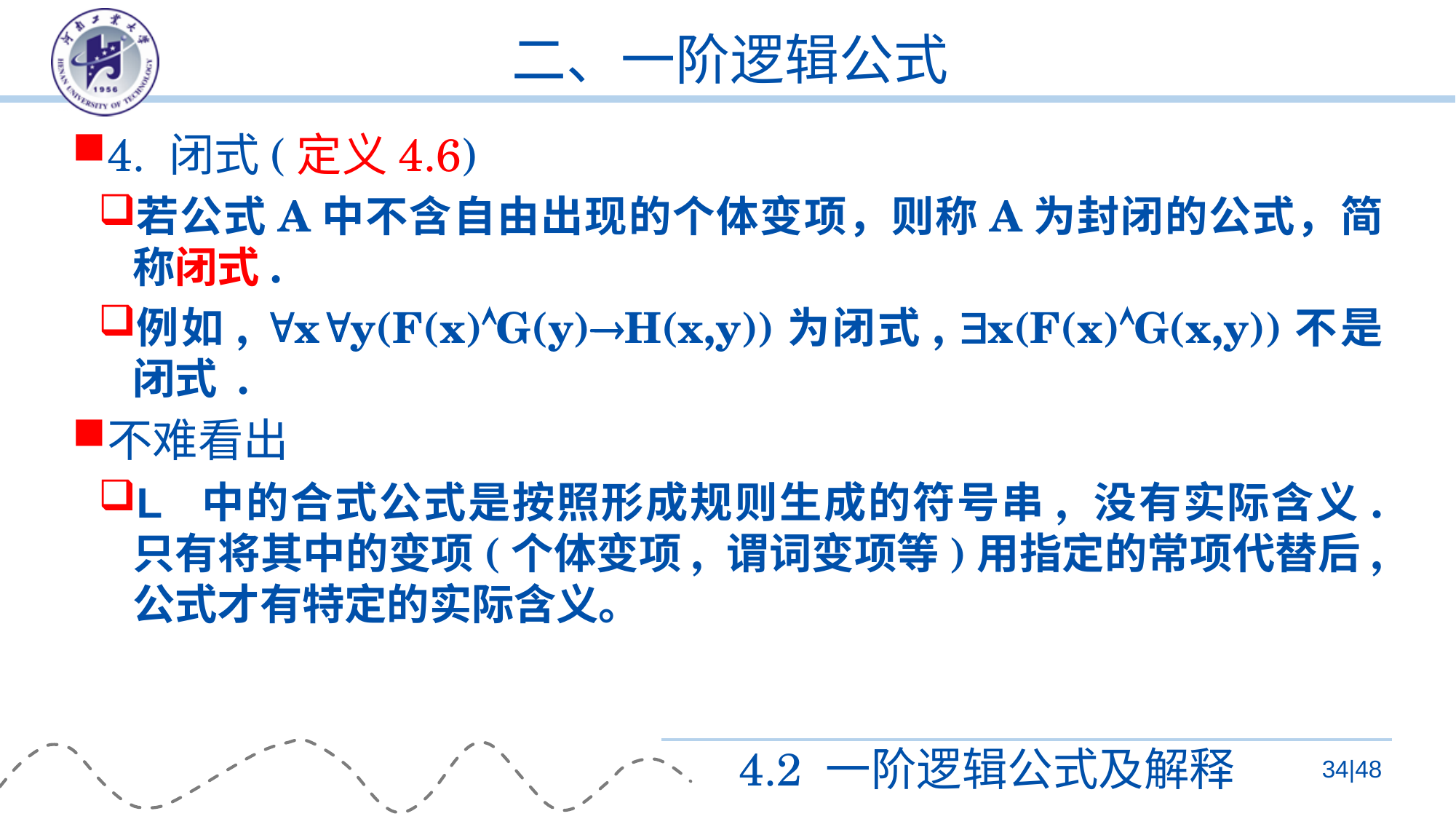

# 二、一阶逻辑公式
4. 闭式(定义4.6)
若公式A中不含自由出现的个体变项，则称A为封闭的公式，简称闭式.
例如, ∀x∀y(F(x)∧G(y)→H(x,y))为闭式, ∃x(F(x)∧G(x,y))不是闭式 .
不难看出
L  中的合式公式是按照形成规则生成的符号串, 没有实际含义. 只有将其中的变项(个体变项, 谓词变项等)用指定的常项代替后, 公式才有特定的实际含义。
4.2 一阶逻辑公式及解释
34|48